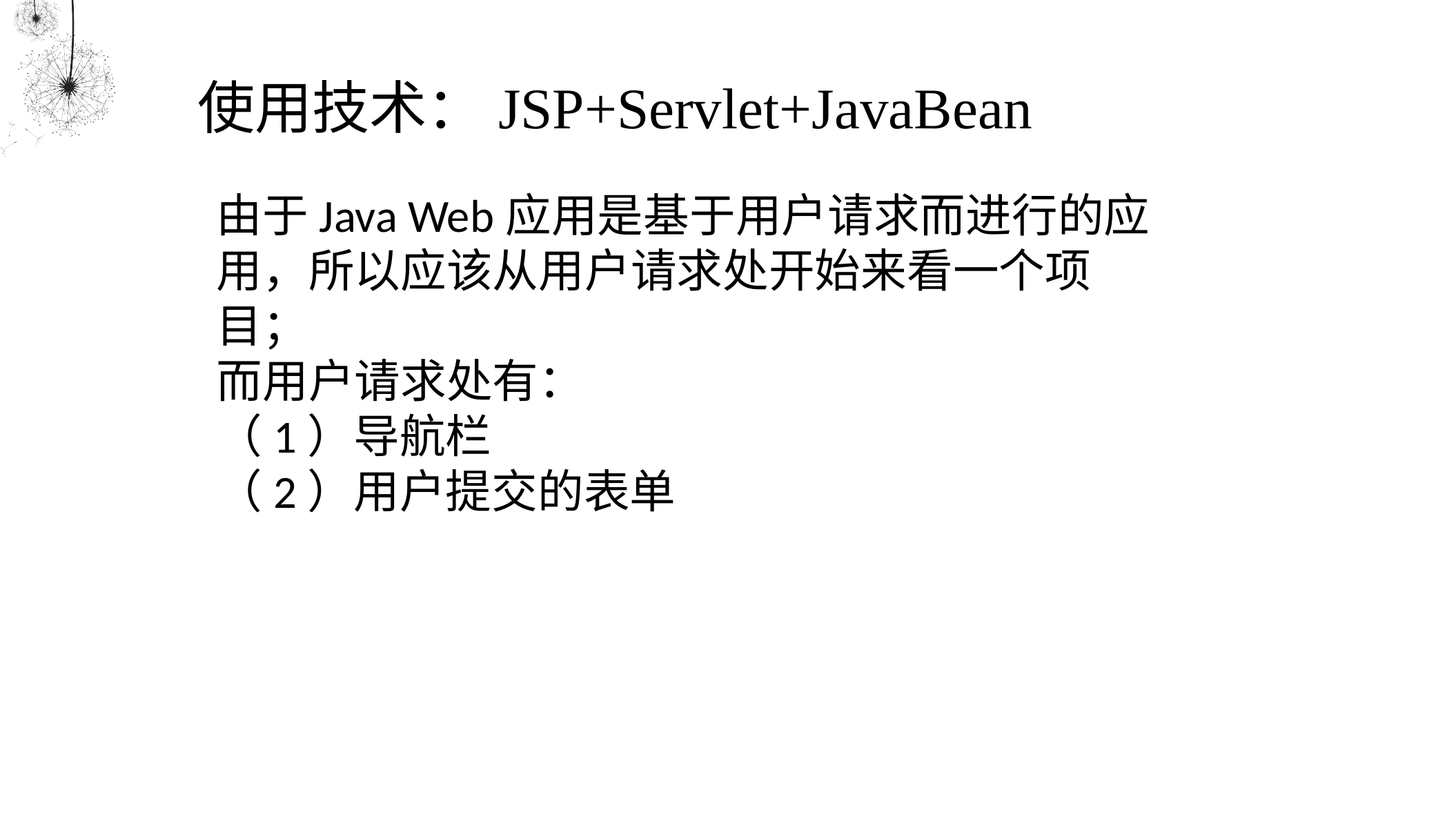

使用技术：JSP+Servlet+JavaBean
由于Java Web应用是基于用户请求而进行的应用，所以应该从用户请求处开始来看一个项目；
而用户请求处有：
（1）导航栏
（2）用户提交的表单